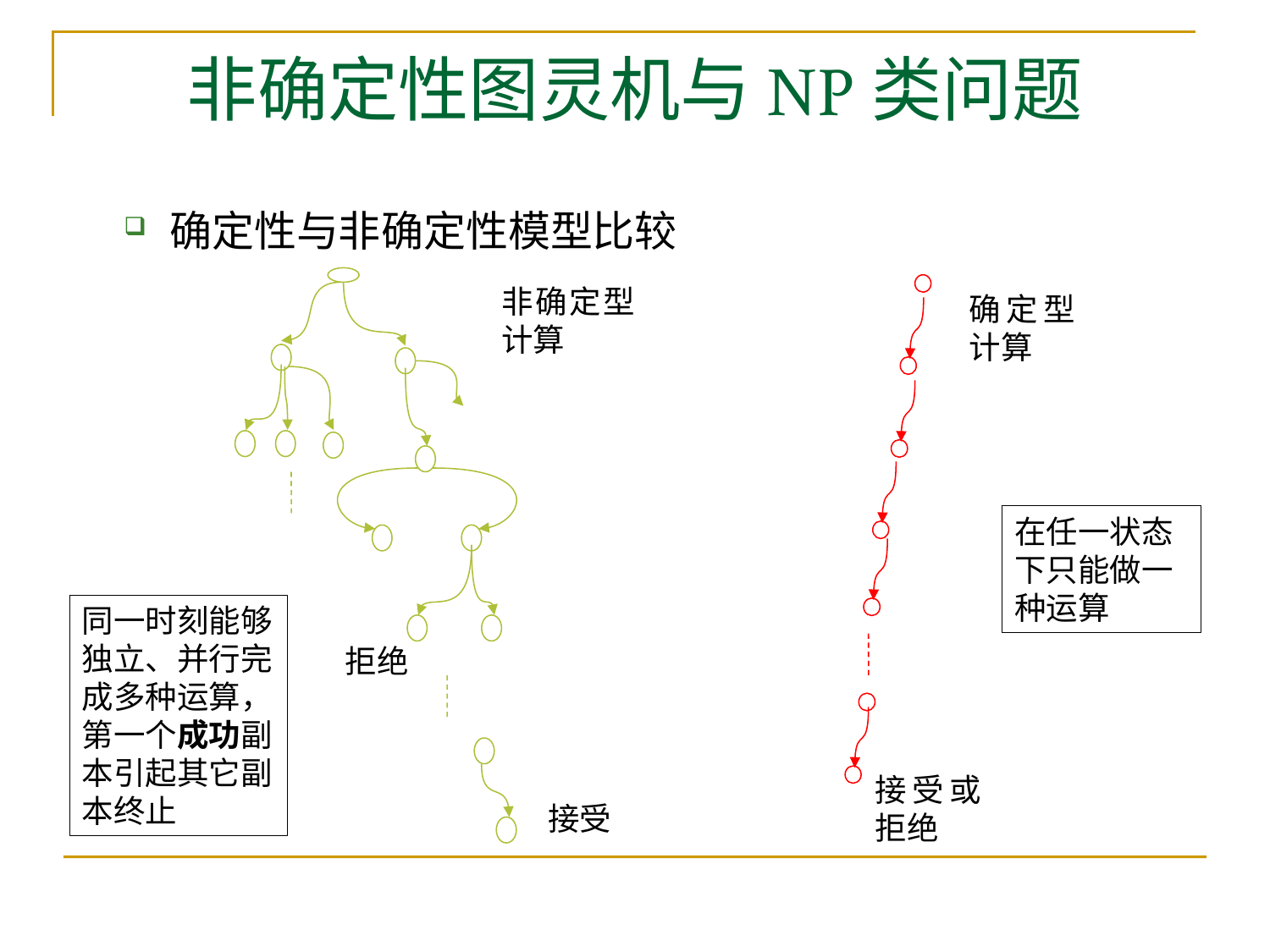

# 非确定性图灵机与NP类问题
确定性与非确定性模型比较

非确定型计算

拒绝

接受

确定型计算

接受或拒绝
在任一状态下只能做一种运算
同一时刻能够独立、并行完成多种运算，第一个成功副本引起其它副本终止